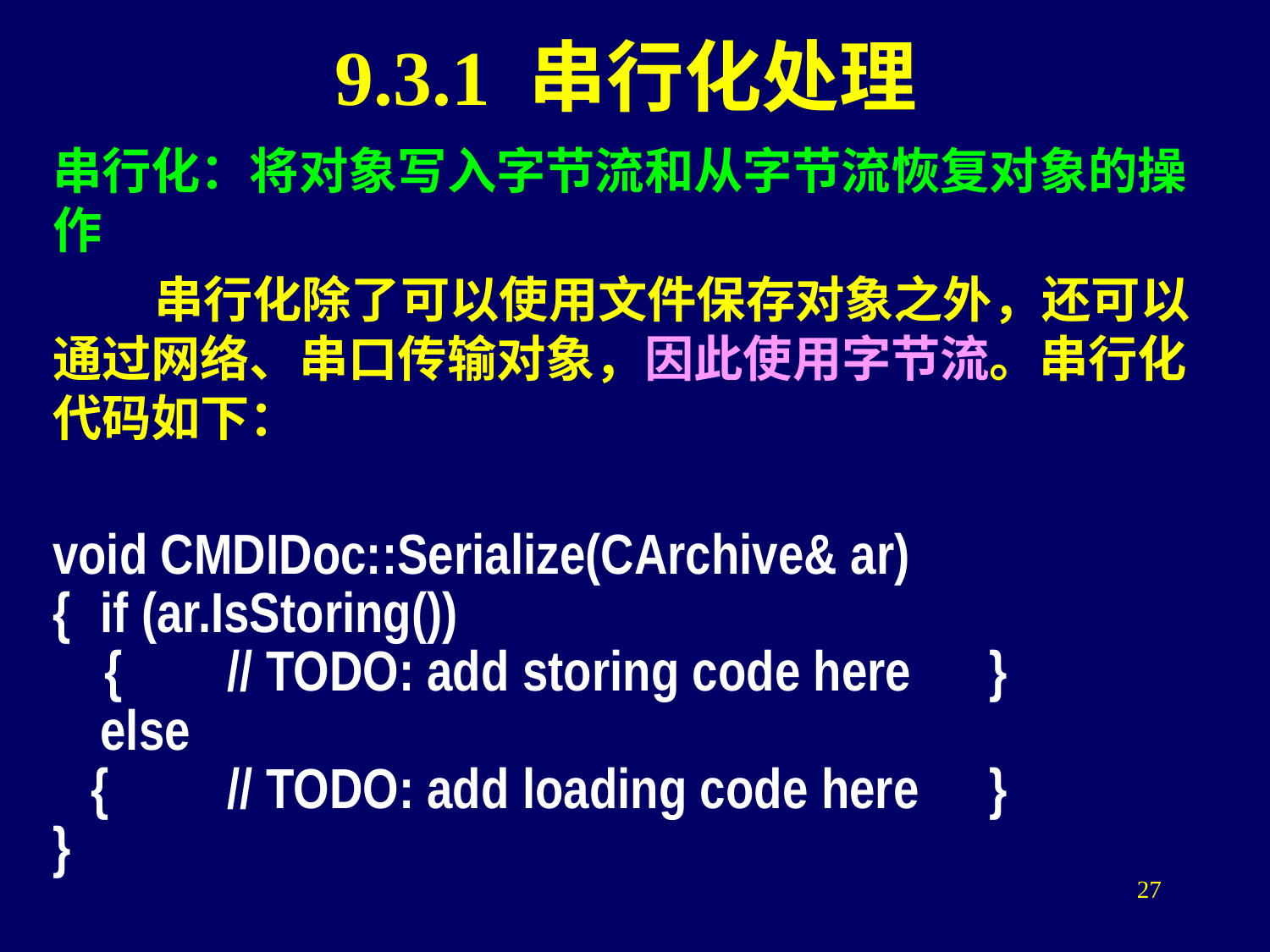

# 9.3.1 串行化处理
串行化：将对象写入字节流和从字节流恢复对象的操作
        串行化除了可以使用文件保存对象之外，还可以通过网络、串口传输对象，因此使用字节流。串行化代码如下：

void CMDIDoc::Serialize(CArchive& ar)
{	if (ar.IsStoring())
    {	// TODO: add storing code here	}
	else
   {	// TODO: add loading code here	}
}
27